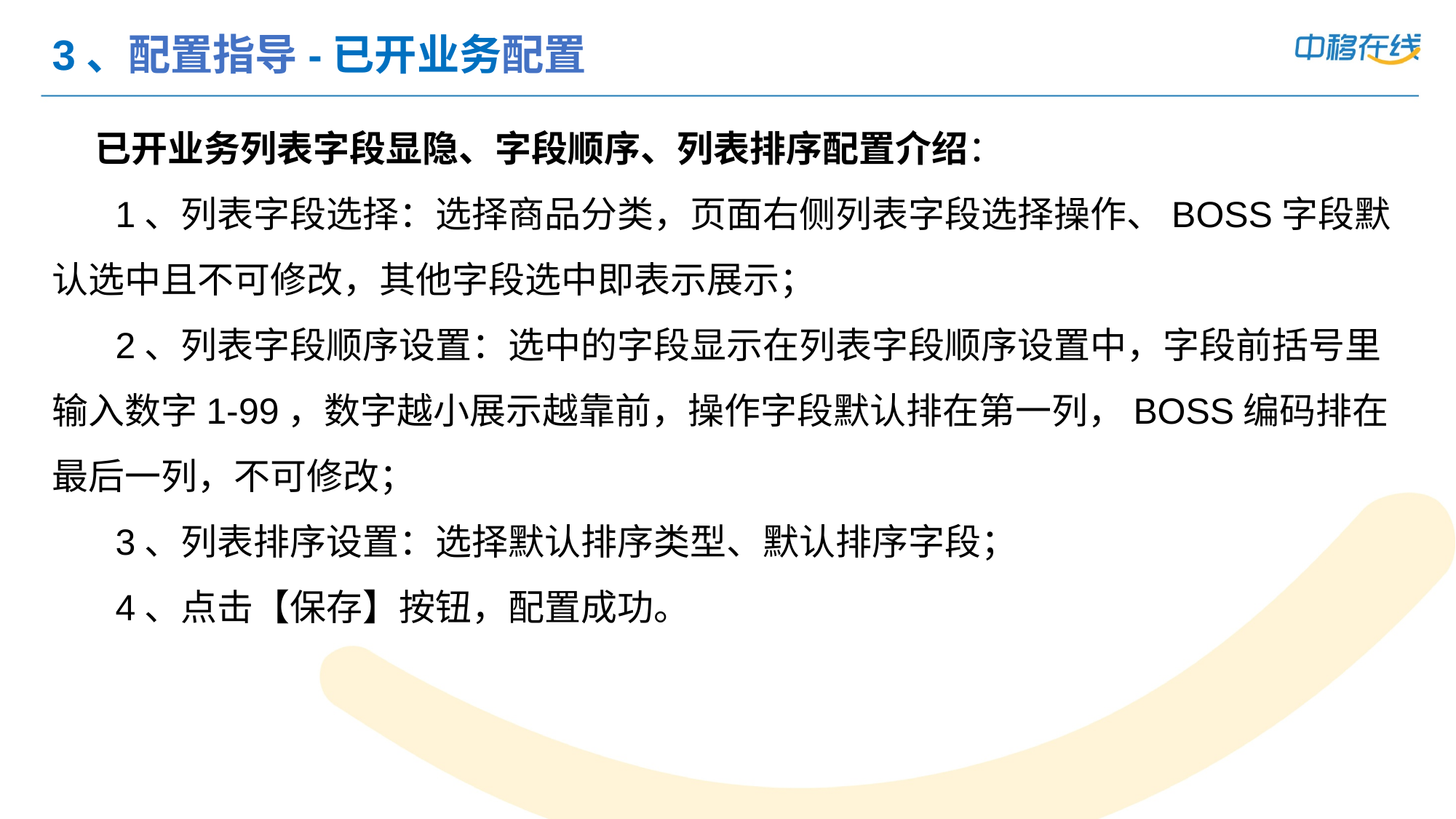

# 3、配置指导-已开业务配置
已开业务列表字段显隐、字段顺序、列表排序配置介绍：
  1、列表字段选择：选择商品分类，页面右侧列表字段选择操作、BOSS字段默认选中且不可修改，其他字段选中即表示展示；
  2、列表字段顺序设置：选中的字段显示在列表字段顺序设置中，字段前括号里输入数字1-99，数字越小展示越靠前，操作字段默认排在第一列，BOSS编码排在最后一列，不可修改；
  3、列表排序设置：选择默认排序类型、默认排序字段；
  4、点击【保存】按钮，配置成功。